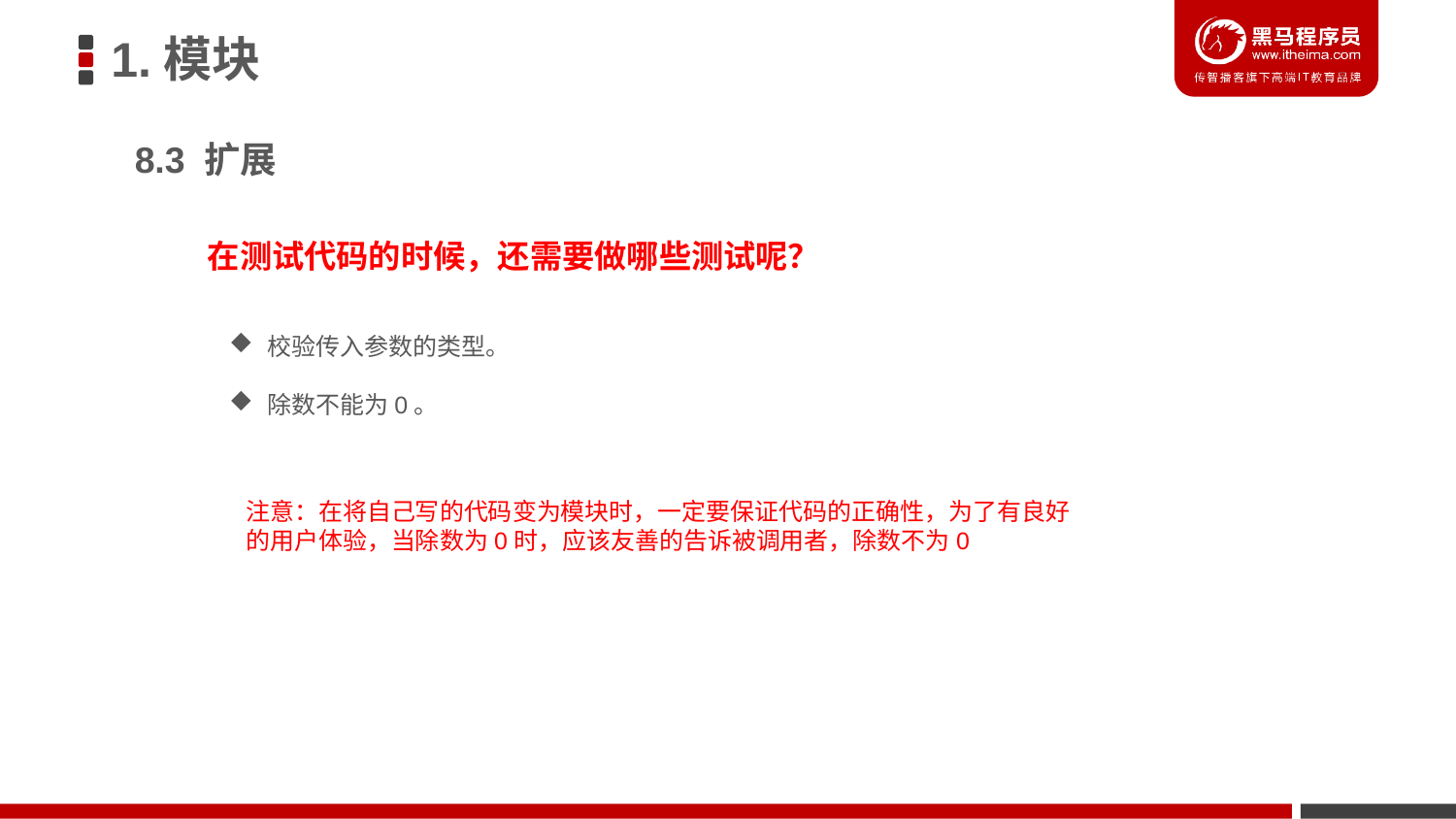

1.模块
8.3 扩展
在测试代码的时候，还需要做哪些测试呢？
 校验传入参数的类型。

 除数不能为0。
注意：在将自己写的代码变为模块时，一定要保证代码的正确性，为了有良好
的用户体验，当除数为0时，应该友善的告诉被调用者，除数不为0